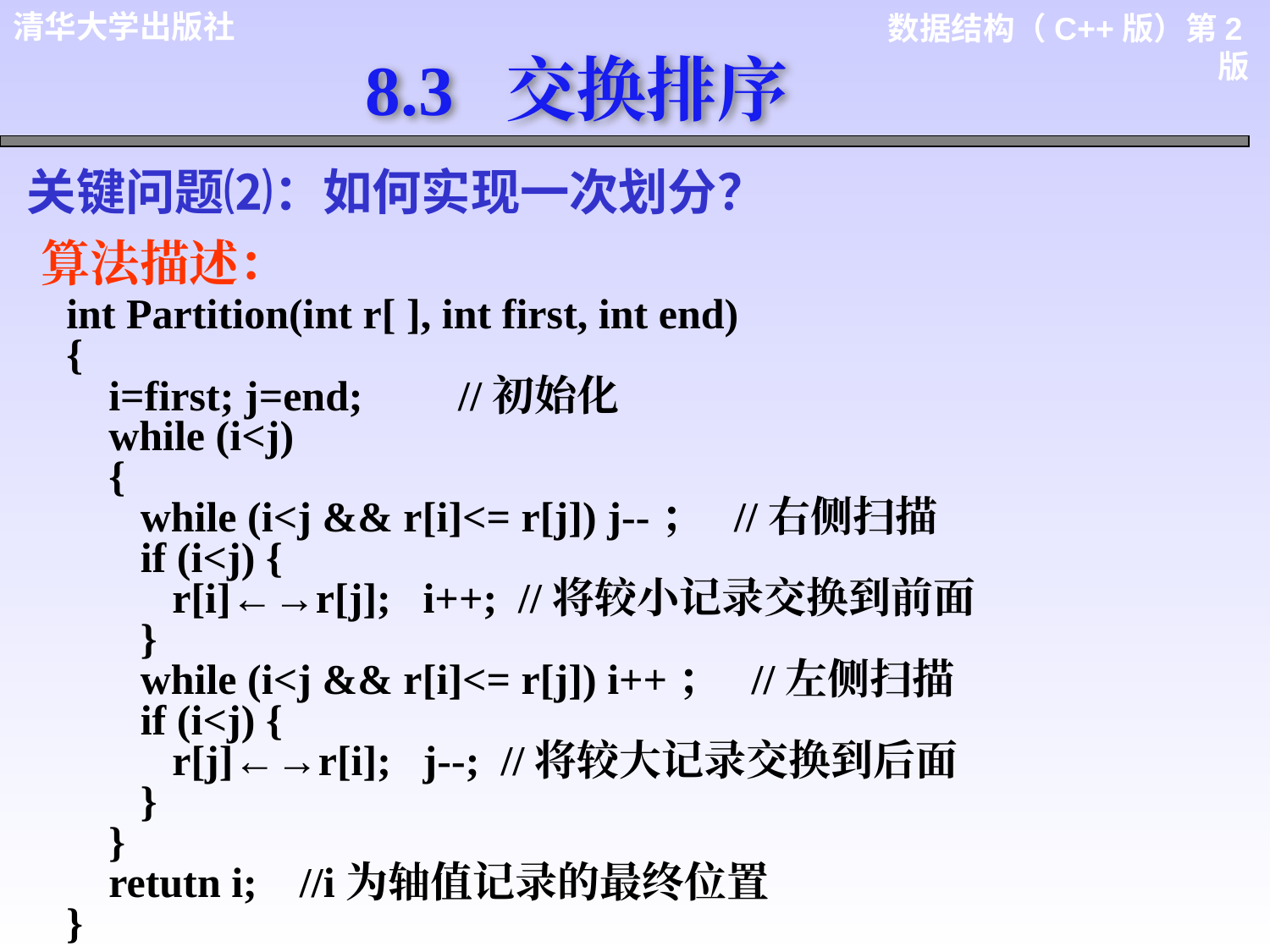

8.3  交换排序
关键问题⑵：如何实现一次划分？
算法描述：
int Partition(int r[ ], int first, int end)
{
    i=first; j=end;         //初始化
    while (i<j)
    {
       while (i<j && r[i]<= r[j]) j--；  //右侧扫描
       if (i<j) {
          r[i]←→r[j];   i++;  //将较小记录交换到前面
       }
       while (i<j && r[i]<= r[j]) i++；  //左侧扫描
       if (i<j) {
          r[j]←→r[i];   j--;  //将较大记录交换到后面
       }
    }
    retutn i;    //i为轴值记录的最终位置
}